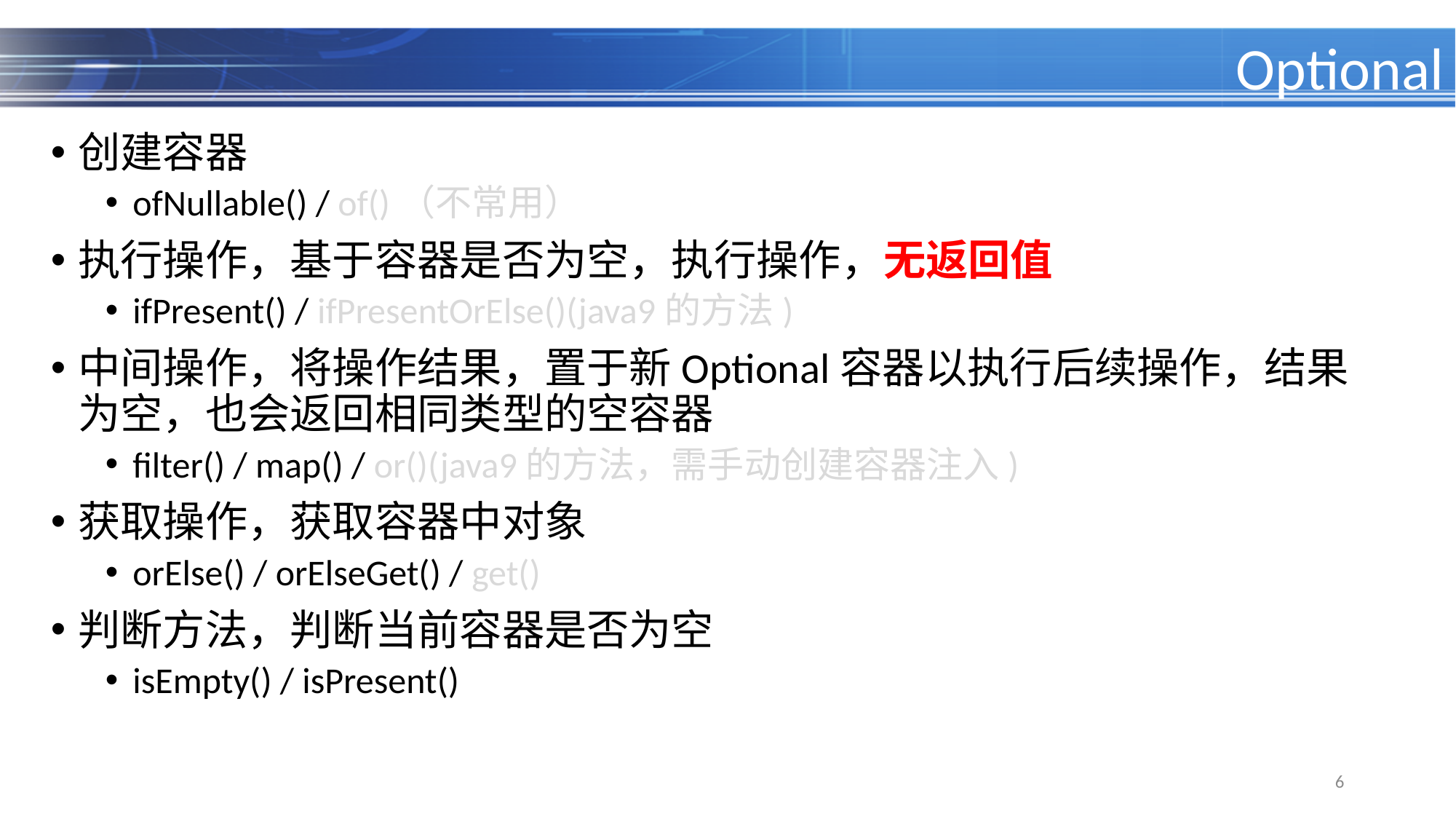

# Optional
创建容器
ofNullable() / of()（不常用）
执行操作，基于容器是否为空，执行操作，无返回值
ifPresent() / ifPresentOrElse()(java9的方法)
中间操作，将操作结果，置于新Optional容器以执行后续操作，结果为空，也会返回相同类型的空容器
filter() / map() / or()(java9的方法，需手动创建容器注入)
获取操作，获取容器中对象
orElse() / orElseGet() / get()
判断方法，判断当前容器是否为空
isEmpty() / isPresent()
6